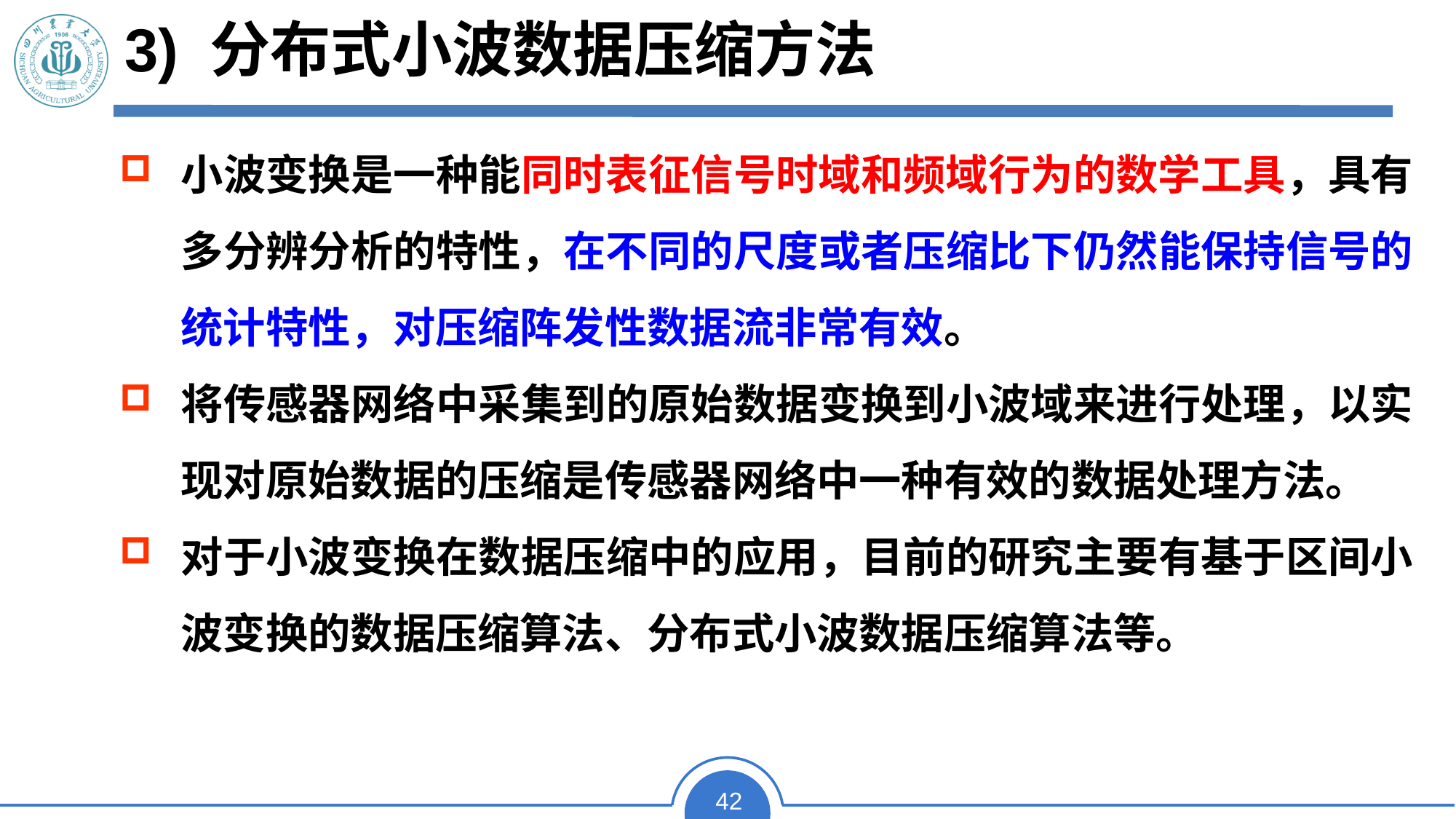

# 3) 分布式小波数据压缩方法
小波变换是一种能同时表征信号时域和频域行为的数学工具，具有多分辨分析的特性，在不同的尺度或者压缩比下仍然能保持信号的统计特性，对压缩阵发性数据流非常有效。
将传感器网络中采集到的原始数据变换到小波域来进行处理，以实现对原始数据的压缩是传感器网络中一种有效的数据处理方法。
对于小波变换在数据压缩中的应用，目前的研究主要有基于区间小波变换的数据压缩算法、分布式小波数据压缩算法等。